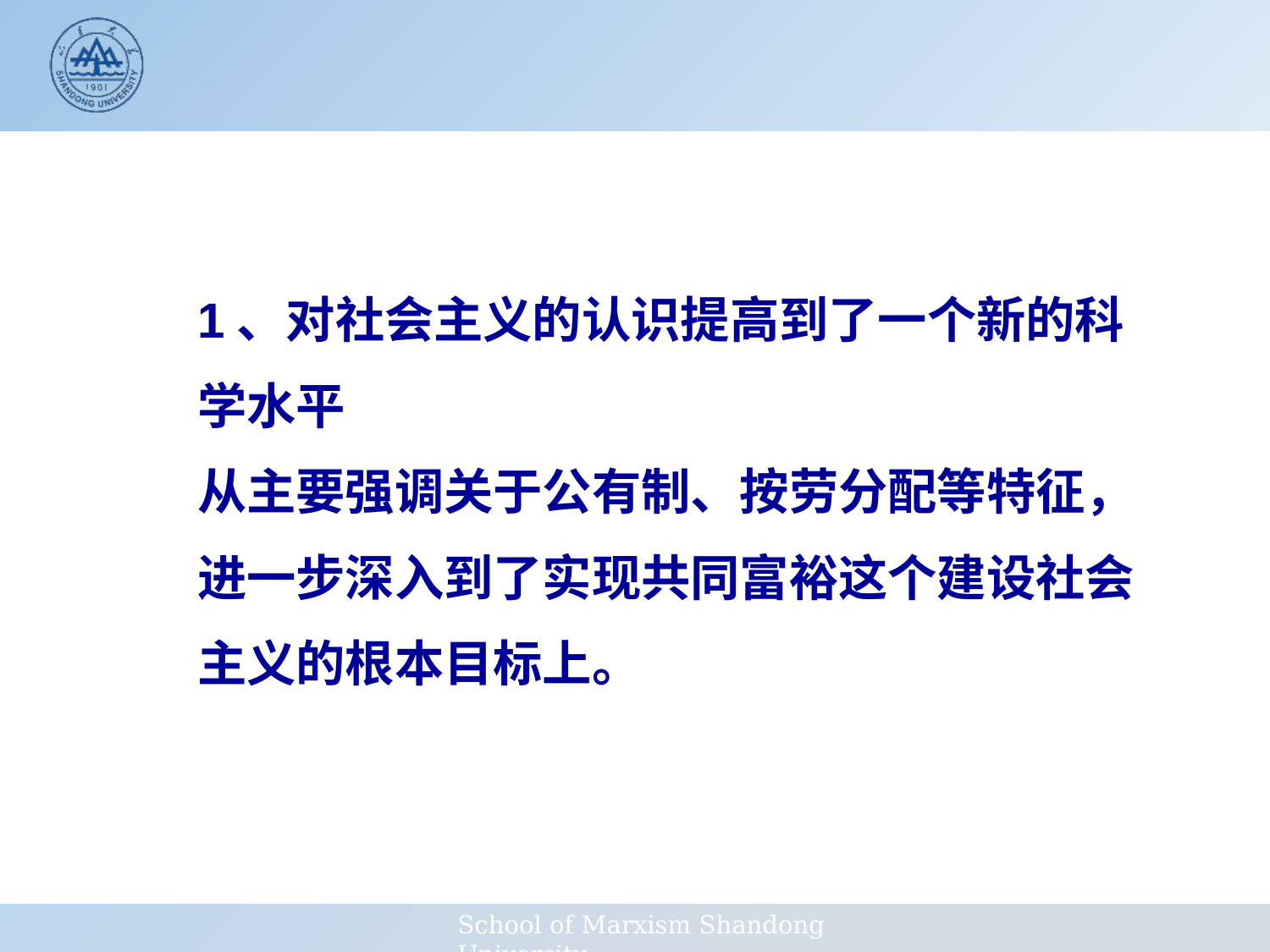

1、对社会主义的认识提高到了一个新的科学水平
从主要强调关于公有制、按劳分配等特征，进一步深入到了实现共同富裕这个建设社会主义的根本目标上。